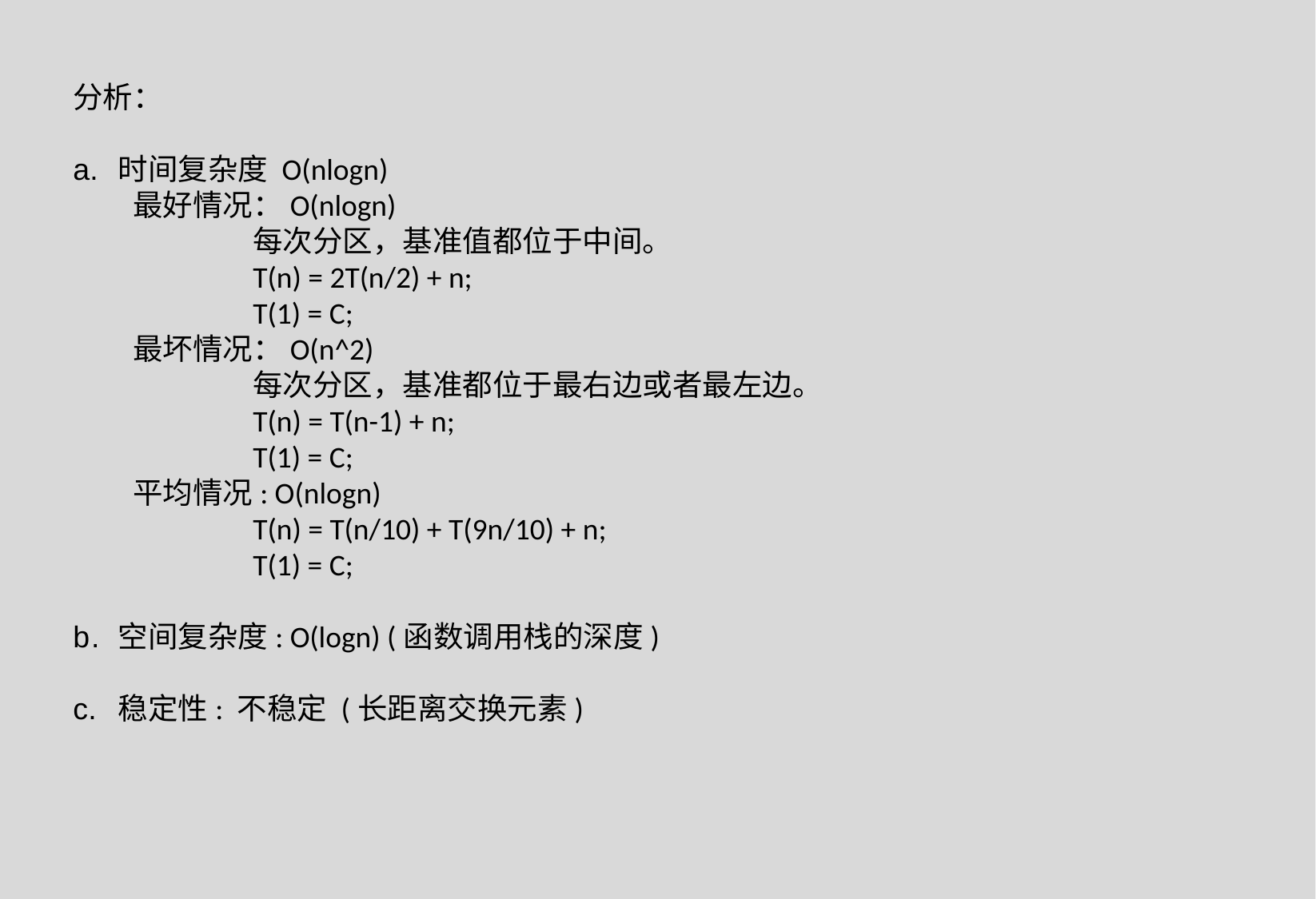

分析：

时间复杂度 O(nlogn)
最好情况：O(nlogn)
	每次分区，基准值都位于中间。
	T(n) = 2T(n/2) + n;
	T(1) = C;
最坏情况：O(n^2)
	每次分区，基准都位于最右边或者最左边。
	T(n) = T(n-1) + n;
	T(1) = C;
平均情况: O(nlogn)
	T(n) = T(n/10) + T(9n/10) + n;
	T(1) = C;

空间复杂度: O(logn) (函数调用栈的深度)

稳定性: 不稳定 (长距离交换元素)